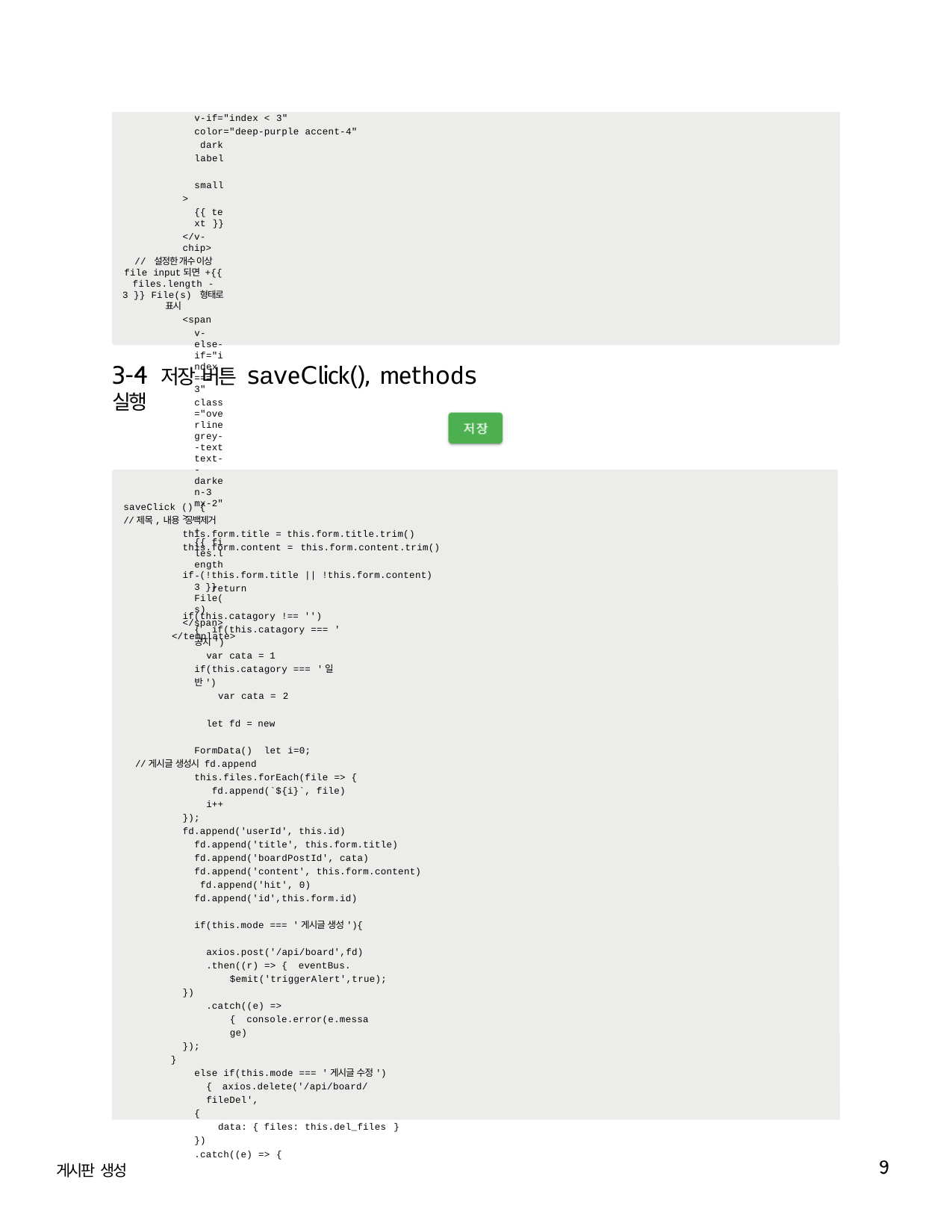

v-if="index < 3"
color="deep-purple accent-4"  dark
label  small
>
{{ text }}
</v-chip>
// 설정한 개수 이상 file input되면 +{{ files.length - 3 }} File(s) 형태로 표시
<span
v-else-if="index === 3"
class="overline grey--text text--darken-3 mx-2"
>
+{{ files.length - 3 }} File(s)
</span>
</template>

3-4 저장 버튼 saveClick(), methods 실행

saveClick () {
//제목,내용 공백제거
this.form.title = this.form.title.trim()  this.form.content = this.form.content.trim()

if (!this.form.title || !this.form.content)  return

if(this.catagory !== ''){  if(this.catagory === '공지')
var cata = 1  if(this.catagory === '일반')
var cata = 2
let fd = new FormData()  let i=0;
//게시글 생성시 fd.append
this.files.forEach(file => {  fd.append(`${i}`, file)  i++
});
fd.append('userId', this.id)  fd.append('title', this.form.title)  fd.append('boardPostId', cata)  fd.append('content', this.form.content)  fd.append('hit', 0)  fd.append('id',this.form.id)
if(this.mode === '게시글 생성'){  axios.post('/api/board',fd)
.then((r) => {  eventBus.$emit('triggerAlert',true);
})
.catch((e) => {  console.error(e.message)
});
}
else if(this.mode === '게시글 수정'){  axios.delete('/api/board/fileDel',
{
data: { files: this.del_files }
})
.catch((e) => {
9
게시판 생성